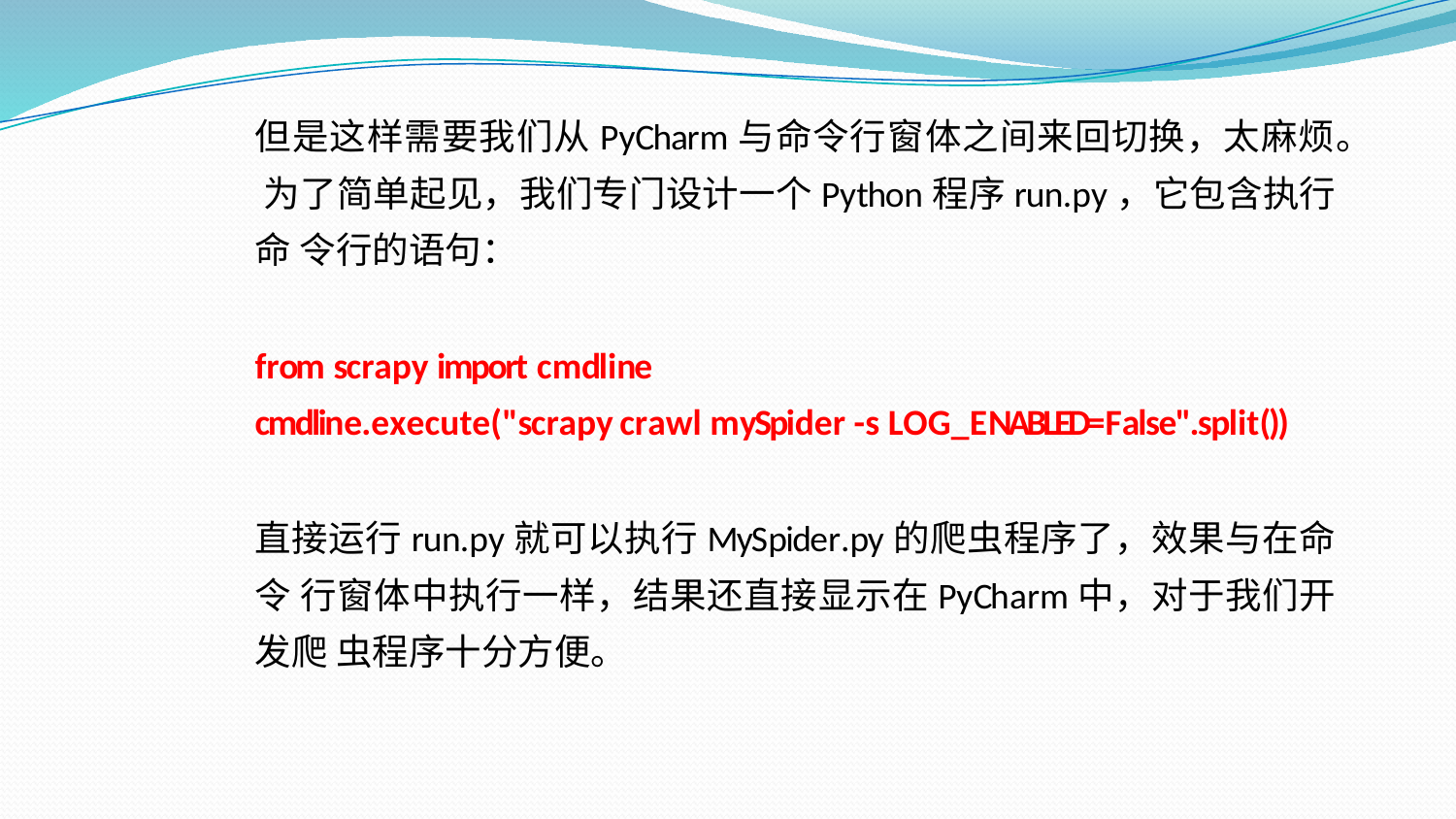

但是这样需要我们从PyCharm与命令行窗体之间来回切换，太麻烦。 为了简单起见，我们专门设计一个Python程序run.py，它包含执行命 令行的语句：

from scrapy import cmdline
cmdline.execute("scrapy crawl mySpider -s LOG_ENABLED=False".split())

直接运行run.py就可以执行MySpider.py的爬虫程序了，效果与在命令 行窗体中执行一样，结果还直接显示在PyCharm中，对于我们开发爬 虫程序十分方便。